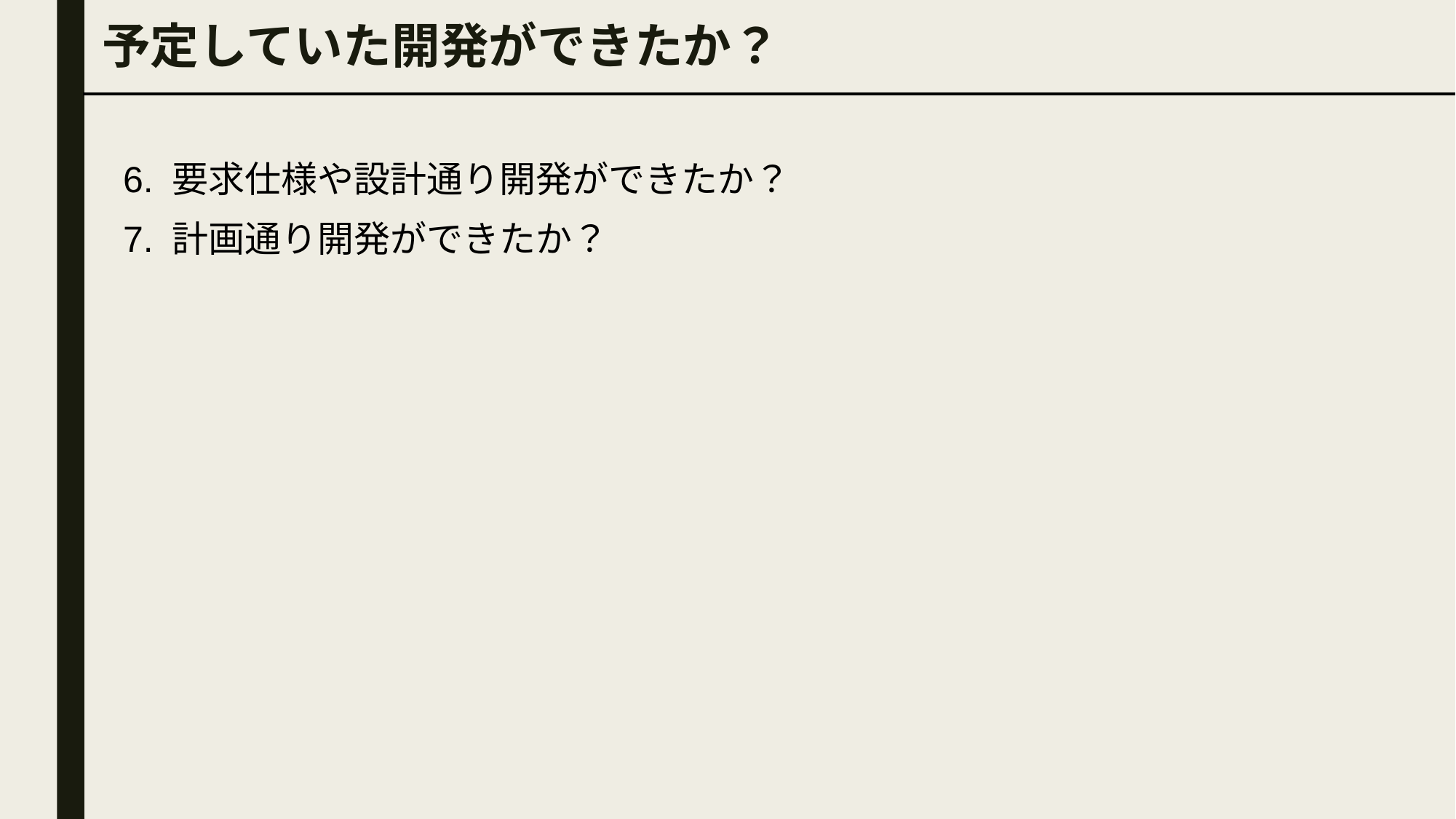

# 予定していた開発ができたか？
6. 要求仕様や設計通り開発ができたか？
7. 計画通り開発ができたか？